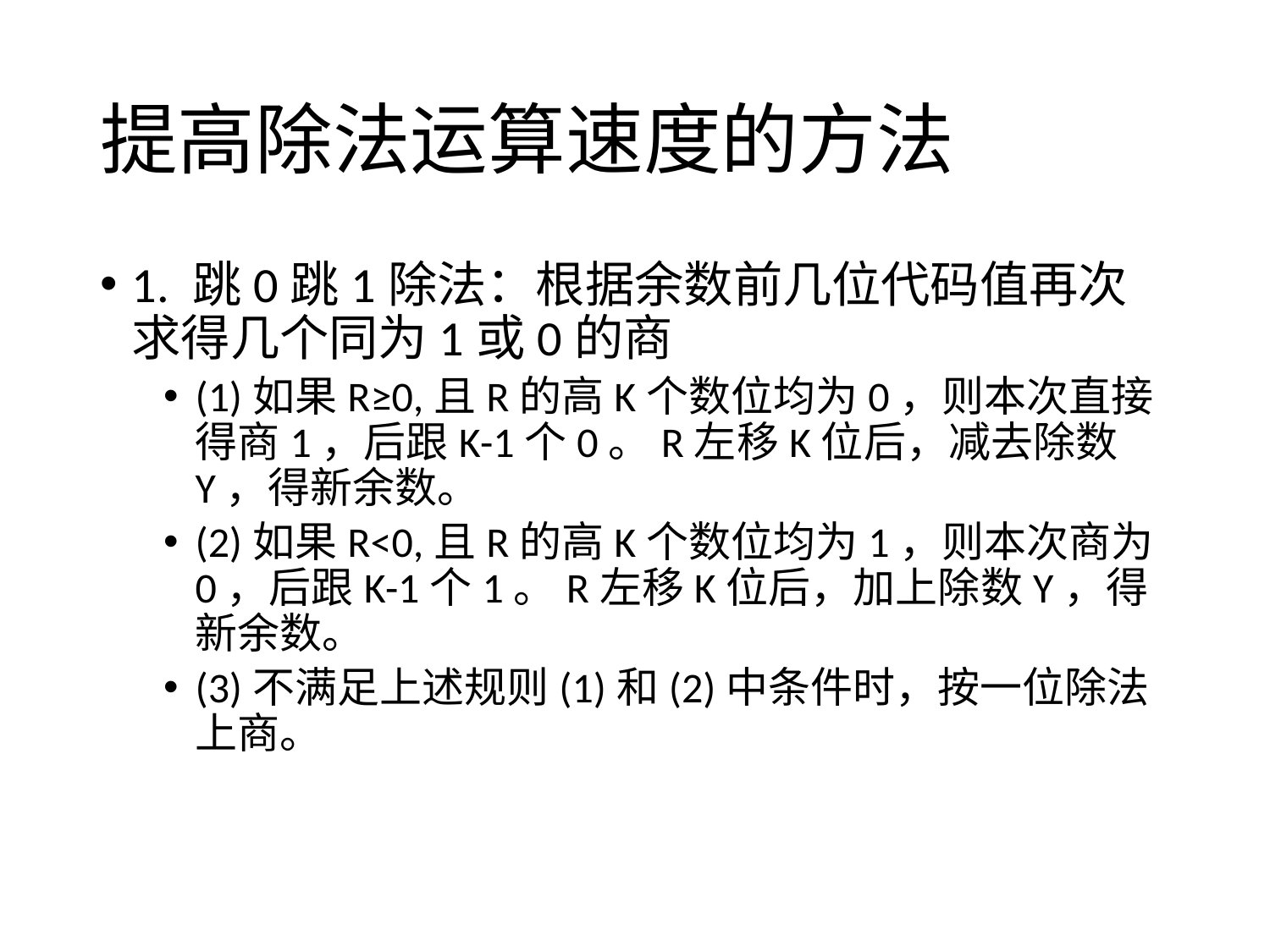

# 提高除法运算速度的方法
1. 跳0跳1除法：根据余数前几位代码值再次求得几个同为1或0的商
(1)如果R≥0,且R的高K个数位均为0，则本次直接得商1，后跟K-1个0。R左移K位后，减去除数Y，得新余数。
(2)如果R<0,且R的高K个数位均为1，则本次商为0，后跟K-1个1。R左移K位后，加上除数Y，得新余数。
(3)不满足上述规则(1)和(2)中条件时，按一位除法上商。